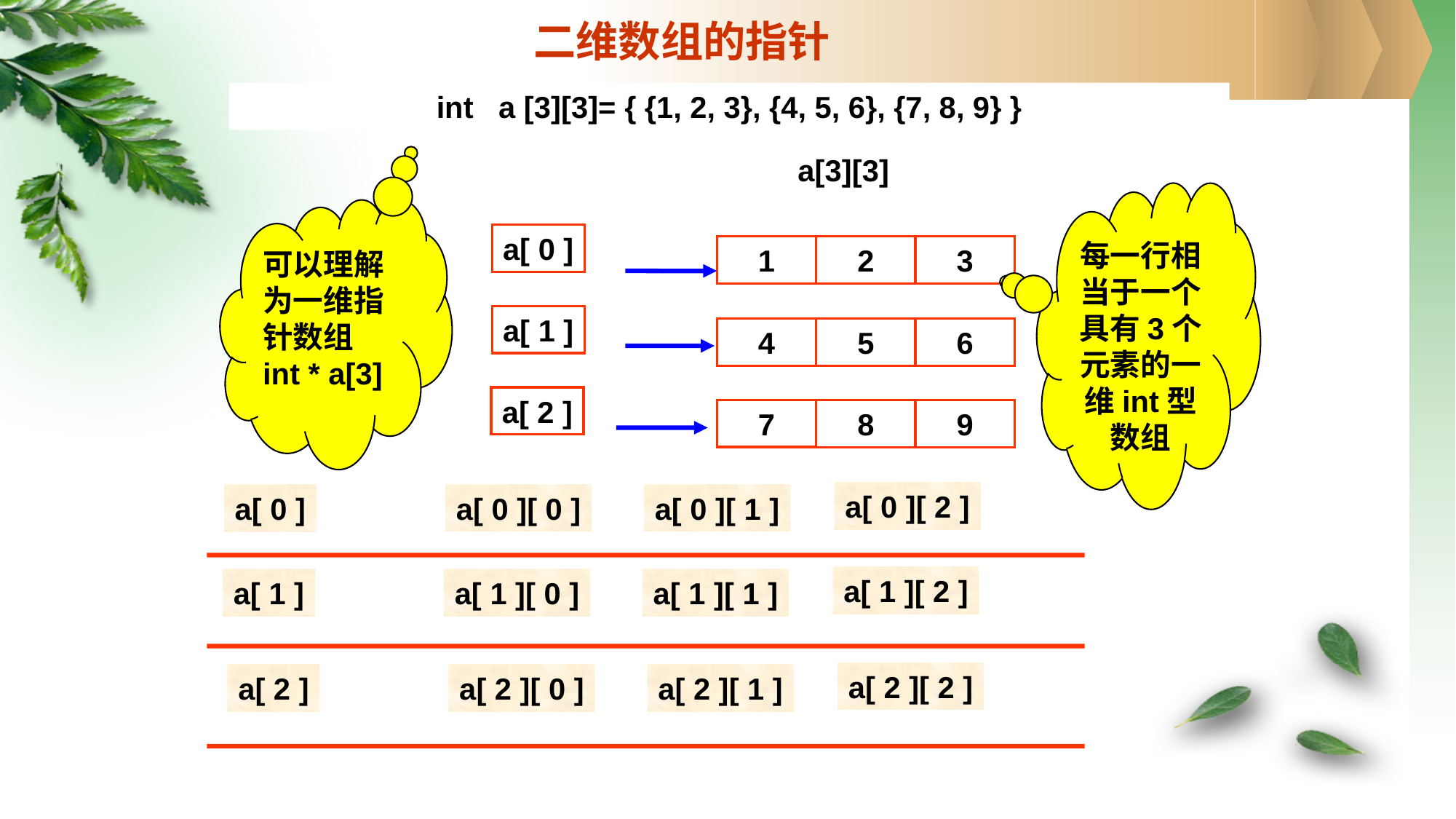

# 二维数组的指针
int   a [3][3]= { {1, 2, 3}, {4, 5, 6}, {7, 8, 9} }
a[3][3]
每一行相当于一个具有3个元素的一维int型数组
可以理解为一维指针数组
int * a[3]
a[ 0 ]
1
2
3

a[ 1 ]
4
5
6

a[ 2 ]
7
8
9

a[ 0 ][ 2 ]
a[ 0 ][ 0 ]
a[ 0 ][ 1 ]
a[ 0 ]

a[ 1 ][ 2 ]
a[ 1 ]
a[ 1 ][ 0 ]
a[ 1 ][ 1 ]

a[ 2 ][ 2 ]
a[ 2 ]
a[ 2 ][ 0 ]
a[ 2 ][ 1 ]